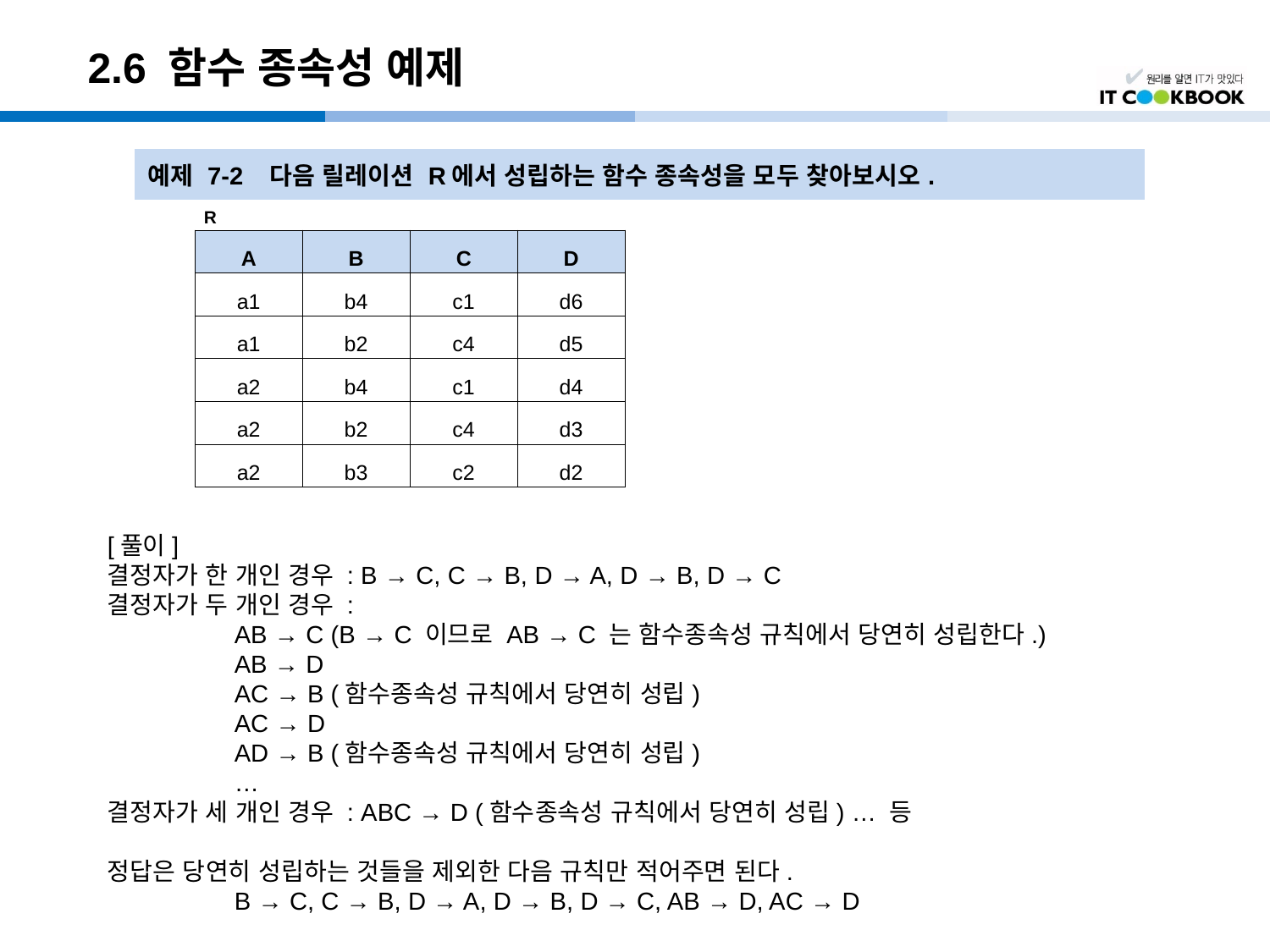

# 2.6 함수 종속성 예제
| 예제 7-2 다음 릴레이션 R에서 성립하는 함수 종속성을 모두 찾아보시오. |
| --- |
|  |
| R |  |  |  |
| --- | --- | --- | --- |
| A | B | C | D |
| a1 | b4 | c1 | d6 |
| a1 | b2 | c4 | d5 |
| a2 | b4 | c1 | d4 |
| a2 | b2 | c4 | d3 |
| a2 | b3 | c2 | d2 |
[풀이]
결정자가 한 개인 경우 : B → C, C → B, D → A, D → B, D → C
결정자가 두 개인 경우 :
	AB → C (B → C 이므로 AB → C 는 함수종속성 규칙에서 당연히 성립한다.)
 	AB → D
	AC → B (함수종속성 규칙에서 당연히 성립)
	AC → D
	AD → B (함수종속성 규칙에서 당연히 성립)
	…
결정자가 세 개인 경우 : ABC → D (함수종속성 규칙에서 당연히 성립) … 등

정답은 당연히 성립하는 것들을 제외한 다음 규칙만 적어주면 된다.
	B → C, C → B, D → A, D → B, D → C, AB → D, AC → D